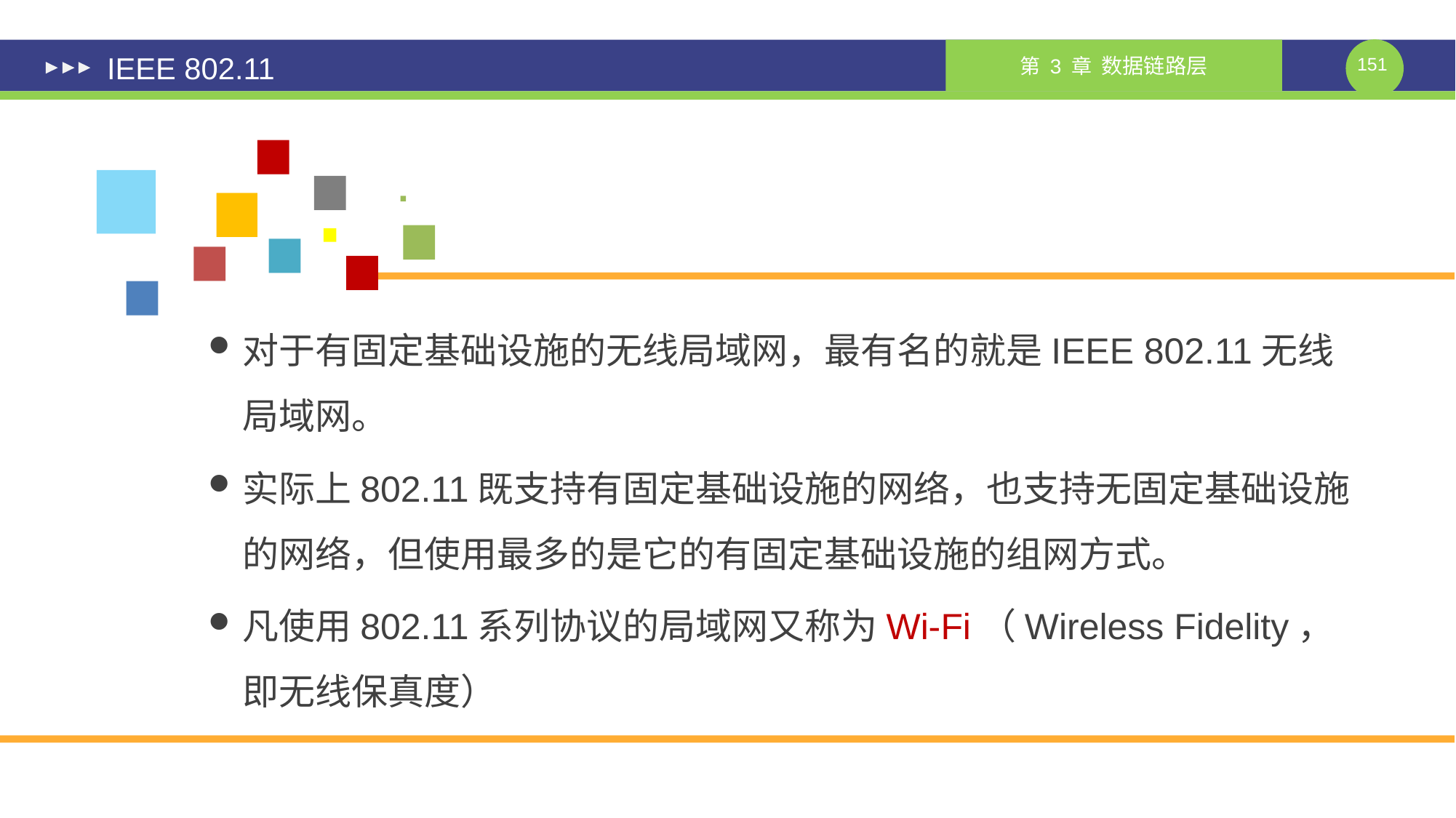

# IEEE 802.11

对于有固定基础设施的无线局域网，最有名的就是IEEE 802.11无线局域网。
实际上802.11既支持有固定基础设施的网络，也支持无固定基础设施的网络，但使用最多的是它的有固定基础设施的组网方式。
凡使用802.11系列协议的局域网又称为Wi-Fi（Wireless Fidelity，即无线保真度）

课件制作人：谢钧 谢希仁